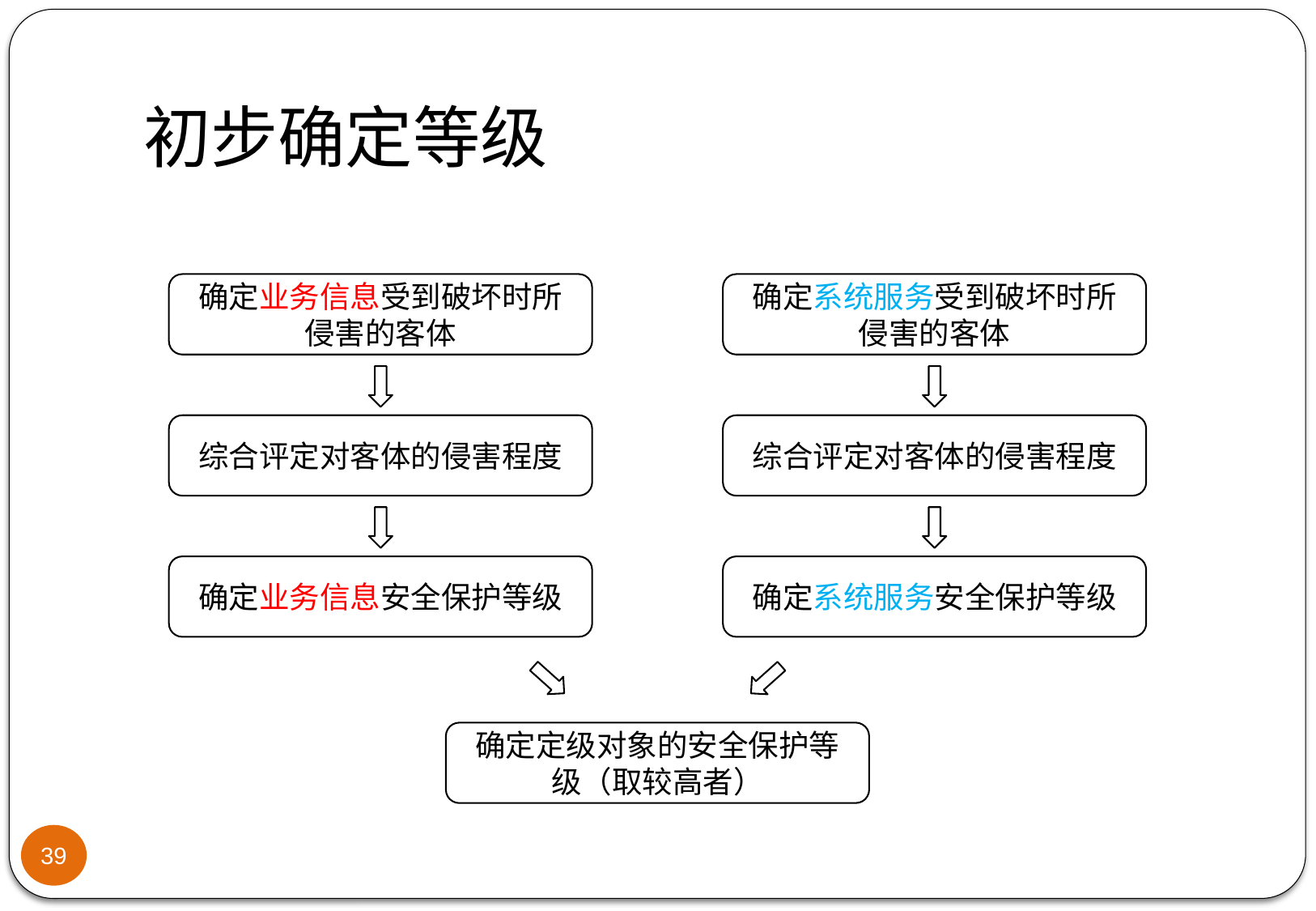

# 初步确定等级
确定业务信息受到破坏时所侵害的客体

综合评定对客体的侵害程度

确定业务信息安全保护等级
确定系统服务受到破坏时所侵害的客体

综合评定对客体的侵害程度

确定系统服务安全保护等级

确定定级对象的安全保护等级（取较高者）
39